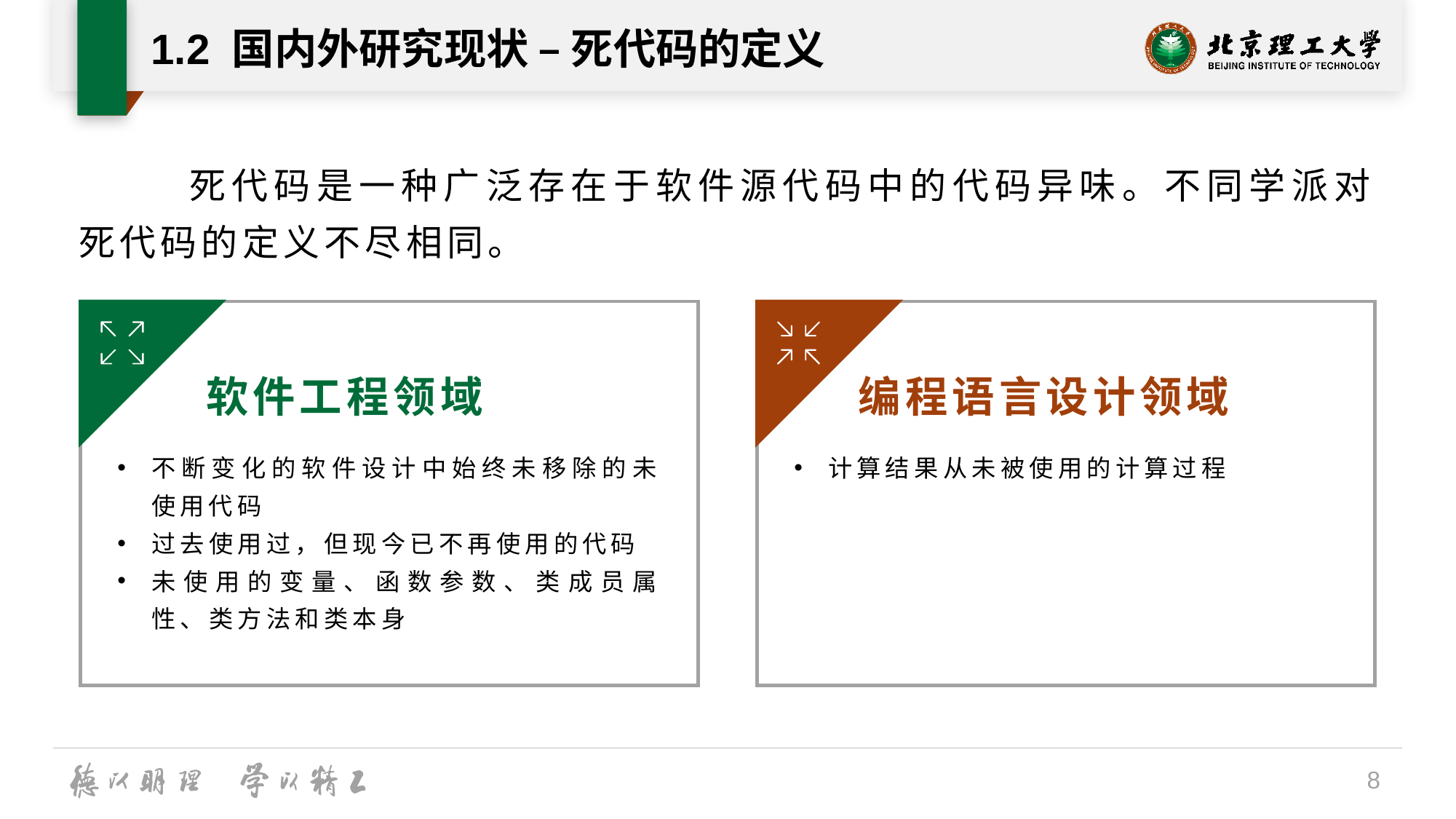

# 1.2 国内外研究现状 – 死代码的定义
	死代码是一种广泛存在于软件源代码中的代码异味。不同学派对死代码的定义不尽相同。

软件工程领域
编程语言设计领域
不断变化的软件设计中始终未移除的未使用代码
过去使用过，但现今已不再使用的代码
未使用的变量、函数参数、类成员属性、类方法和类本身
计算结果从未被使用的计算过程